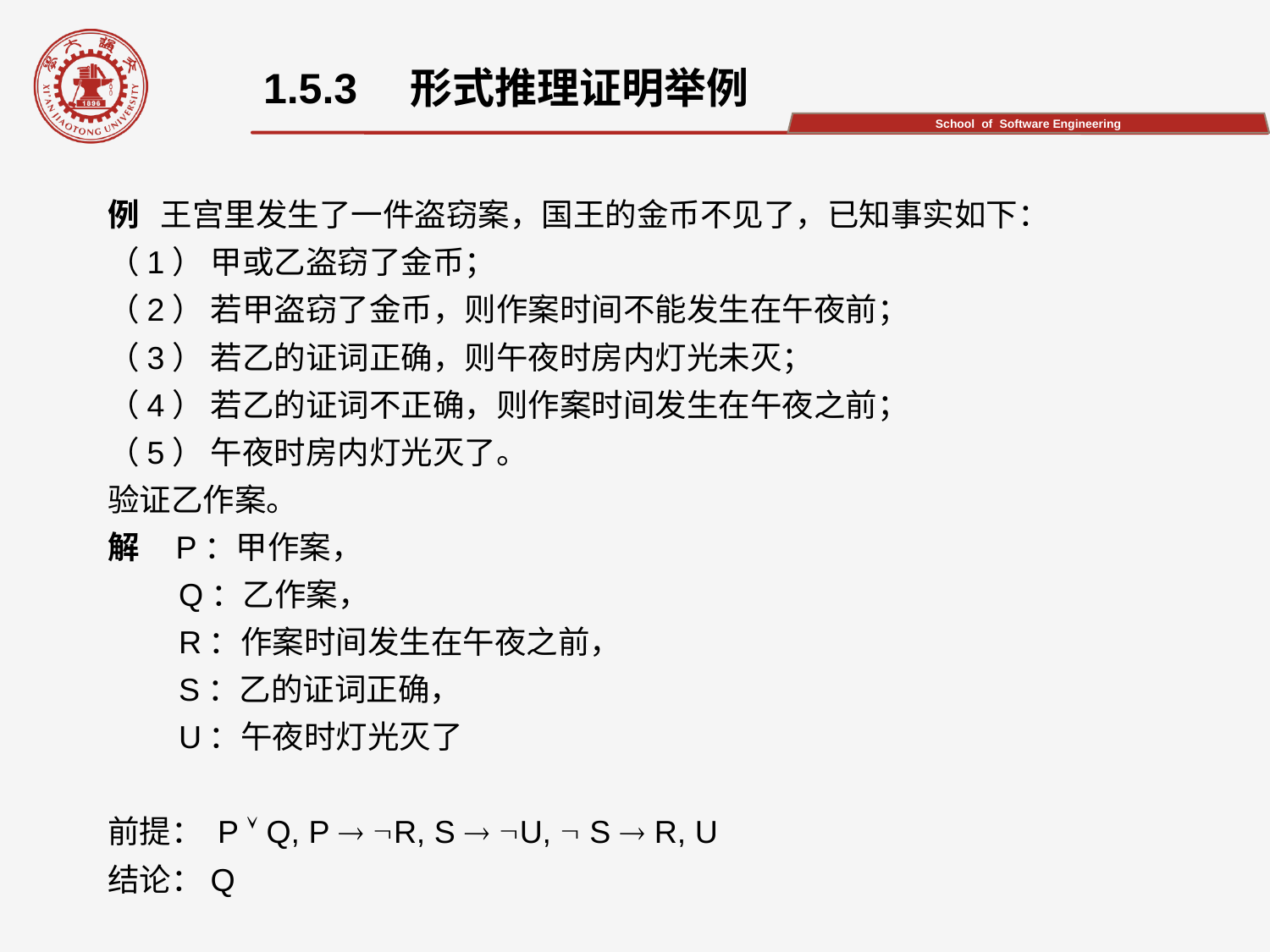

1.5.3　形式推理证明举例
例   王宫里发生了一件盗窃案，国王的金币不见了，已知事实如下：
（1） 甲或乙盗窃了金币；
（2） 若甲盗窃了金币，则作案时间不能发生在午夜前；
（3） 若乙的证词正确，则午夜时房内灯光未灭；
（4） 若乙的证词不正确，则作案时间发生在午夜之前；
（5） 午夜时房内灯光灭了。
验证乙作案。
解    P：甲作案，
        Q：乙作案，
        R：作案时间发生在午夜之前，
        S：乙的证词正确，
        U：午夜时灯光灭了

前提： P ∨ Q, P → ¬R, S → ¬U, ¬ S → R, U
结论：Q